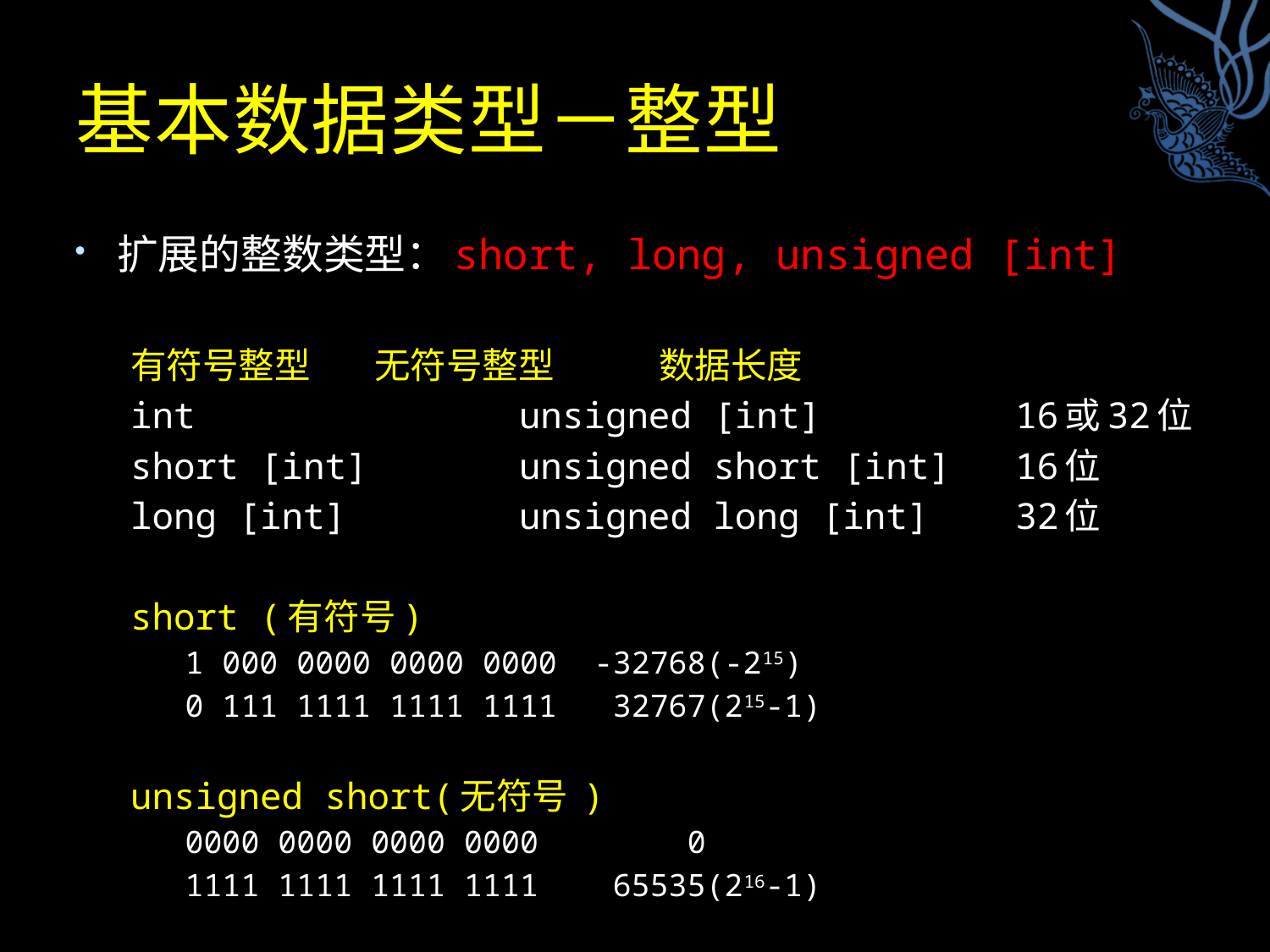

# 基本数据类型－整型
扩展的整数类型：short, long, unsigned [int]

有符号整型        无符号整型             数据长度
int               unsigned [int]         16或32位
short [int]       unsigned short [int]   16位
long [int]        unsigned long [int]    32位

short (有符号)
1 000 0000 0000 0000  -32768(-215)
0 111 1111 1111 1111   32767(215-1)

unsigned short(无符号 )
0000 0000 0000 0000        0
1111 1111 1111 1111    65535(216-1)